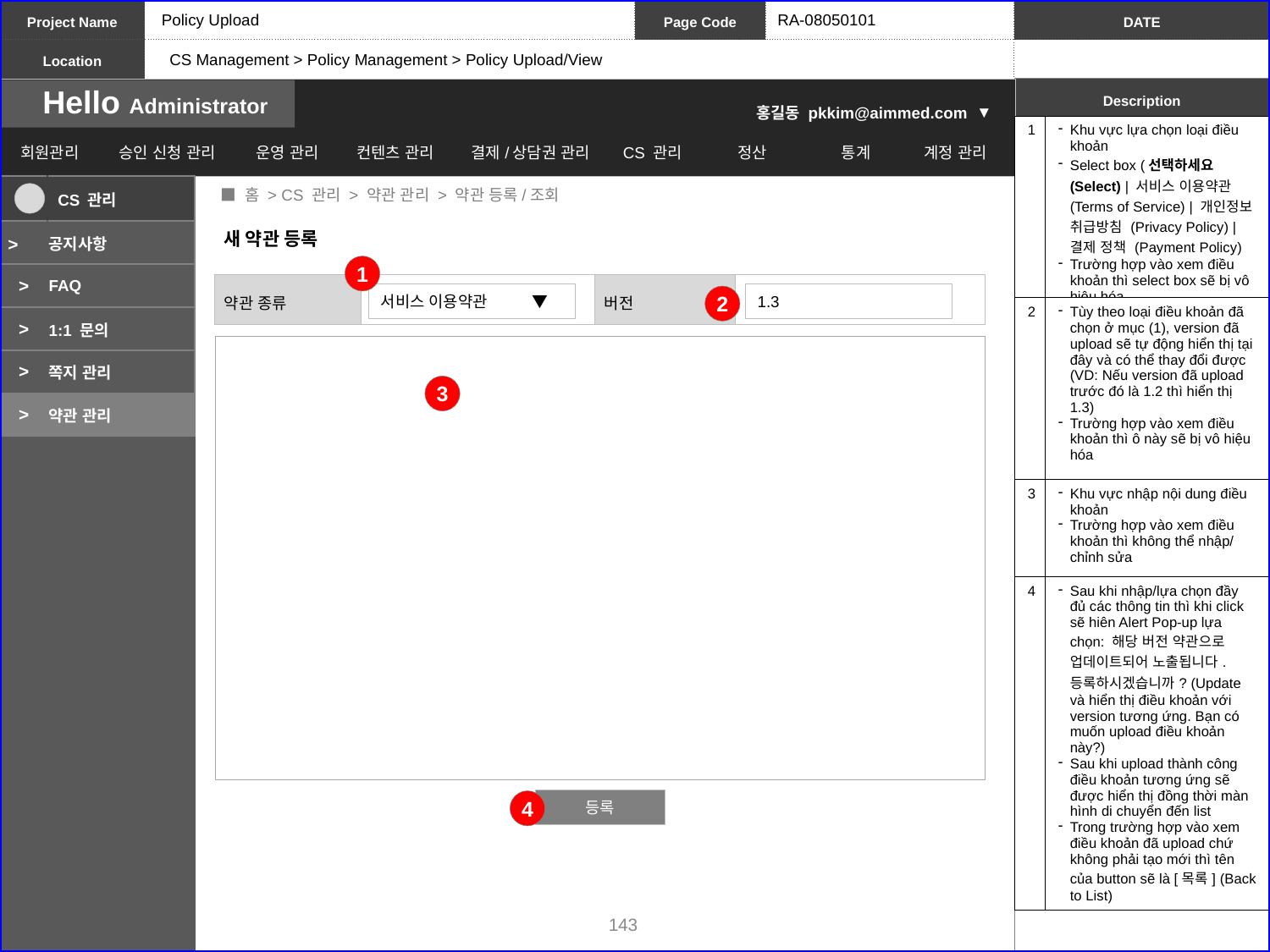

Policy Upload
RA-08050101
CS Management > Policy Management > Policy Upload/View
| 1 | Khu vực lựa chọn loại điều khoản Select box (선택하세요 (Select) | 서비스 이용약관 (Terms of Service) | 개인정보 취급방침 (Privacy Policy) | 결제 정책 (Payment Policy) Trường hợp vào xem điều khoản thì select box sẽ bị vô hiệu hóa |
| --- | --- |
| 2 | Tùy theo loại điều khoản đã chọn ở mục (1), version đã upload sẽ tự động hiển thị tại đây và có thể thay đổi được (VD: Nếu version đã upload trước đó là 1.2 thì hiển thị 1.3) Trường hợp vào xem điều khoản thì ô này sẽ bị vô hiệu hóa |
| 3 | Khu vực nhập nội dung điều khoản Trường hợp vào xem điều khoản thì không thể nhập/chỉnh sửa |
| 4 | Sau khi nhập/lựa chọn đầy đủ các thông tin thì khi click sẽ hiên Alert Pop-up lựa chọn: 해당 버전 약관으로 업데이트되어 노출됩니다. 등록하시겠습니까? (Update và hiển thị điều khoản với version tương ứng. Bạn có muốn upload điều khoản này?) Sau khi upload thành công điều khoản tương ứng sẽ được hiển thị đồng thời màn hình di chuyển đến list Trong trường hợp vào xem điều khoản đã upload chứ không phải tạo mới thì tên của button sẽ là [목록] (Back to List) |
   ■ 홈 > CS 관리 > 약관 관리 > 약관 등록/조회

|  | CS 관리 |
| --- | --- |
| > | 공지사항 |
| > | FAQ |
| > | 1:1 문의 |
| > | 쪽지 관리 |
| > | 약관 관리 |

새 약관 등록
1
| 약관 종류 |  | 버전 |  |
| --- | --- | --- | --- |
서비스 이용약관          ▼
1.3
2

3
등록
4
143